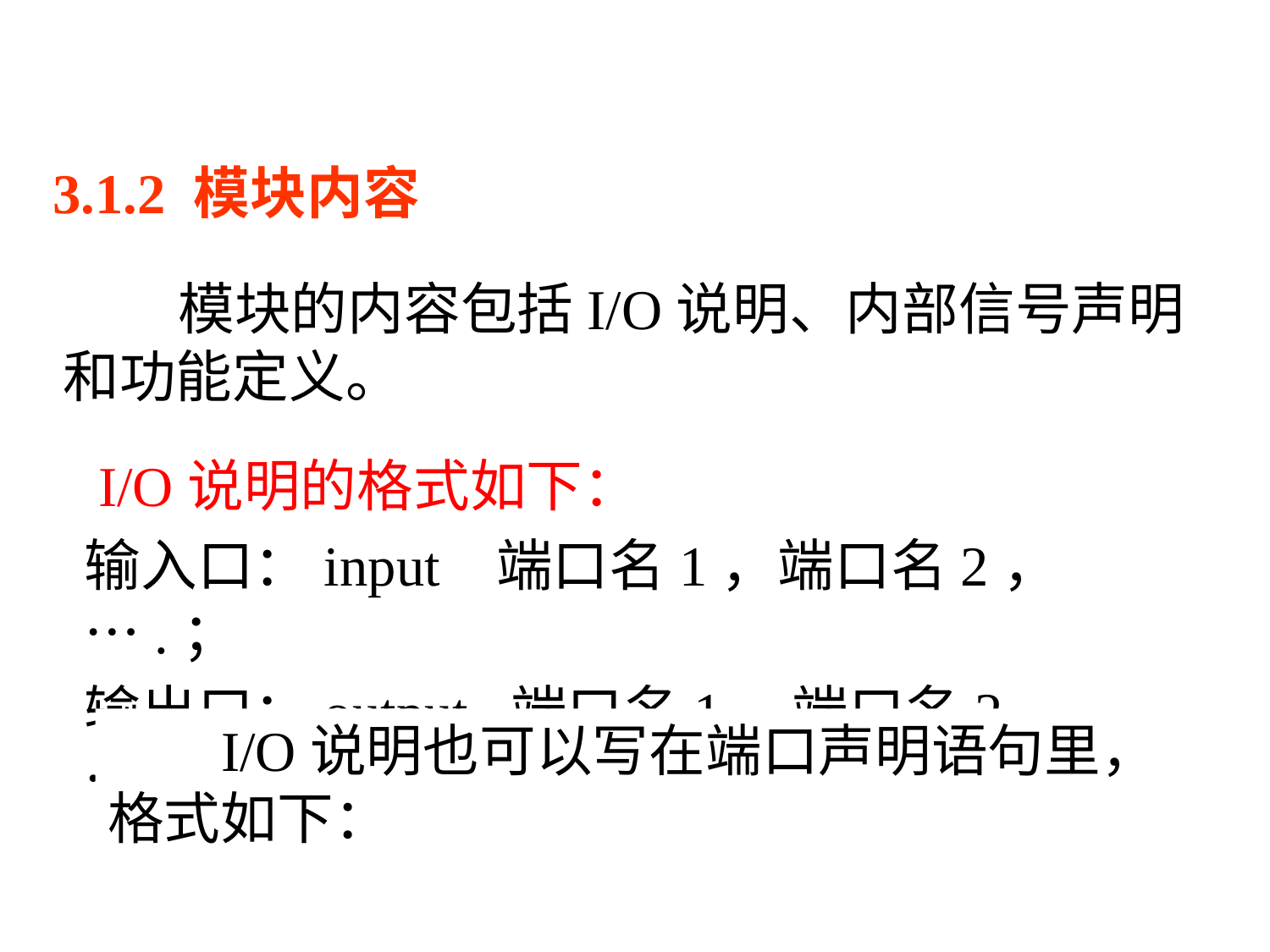

3.1.2 模块内容
        模块的内容包括I/O说明、内部信号声明和功能定义。
 I/O说明的格式如下：
输入口：input   端口名1，端口名2，….；
输出口：output  端口名1，端口名2，….；
        I/O说明也可以写在端口声明语句里，格式如下：